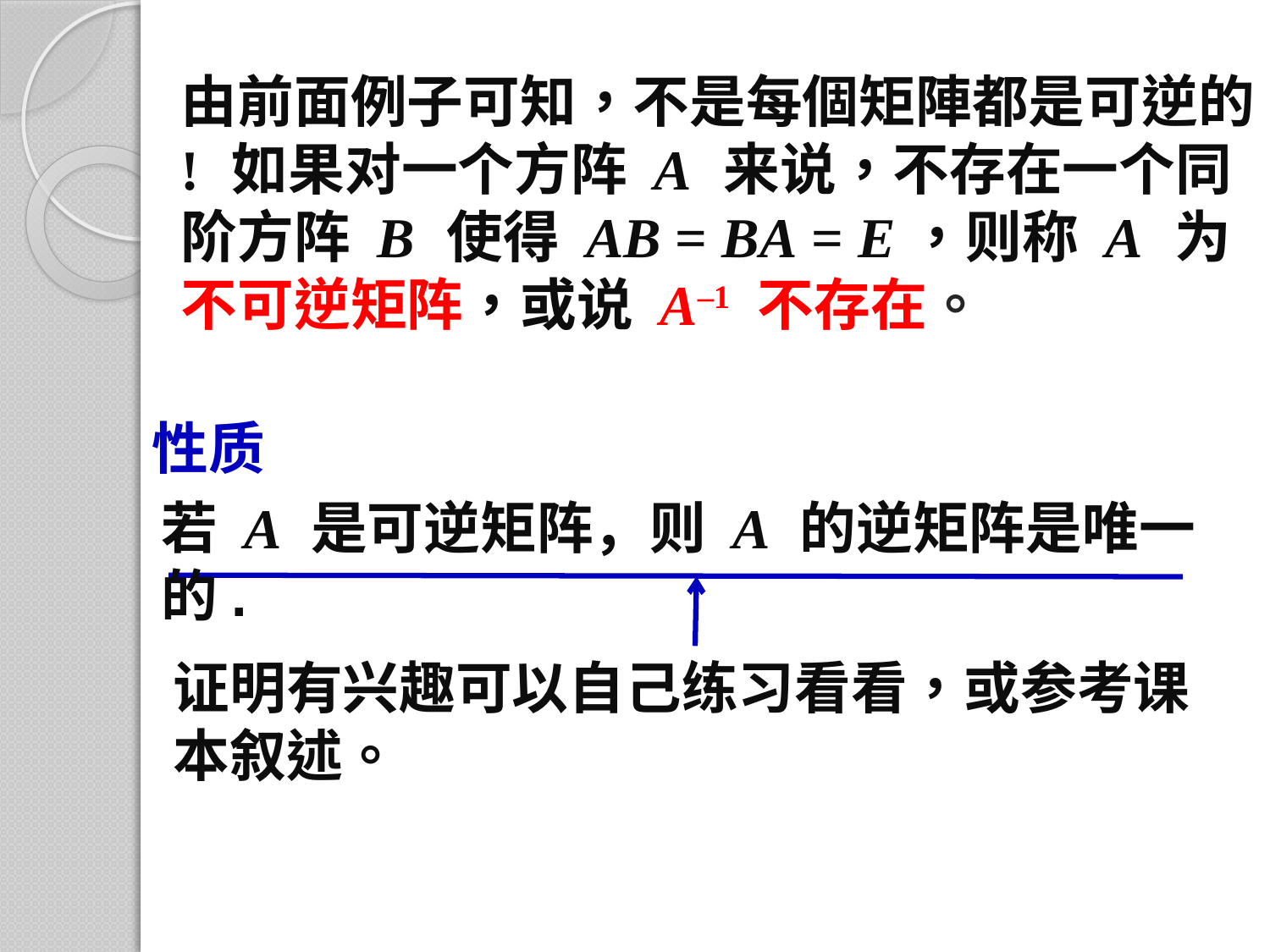

由前面例子可知，不是每個矩陣都是可逆的 ! 如果对一个方阵 A 来说，不存在一个同阶方阵 B 使得 AB = BA = E，则称 A 为不可逆矩阵，或说 A–1 不存在。
性质
若 A 是可逆矩阵，则 A 的逆矩阵是唯一的.
证明有兴趣可以自己练习看看，或参考课本叙述。